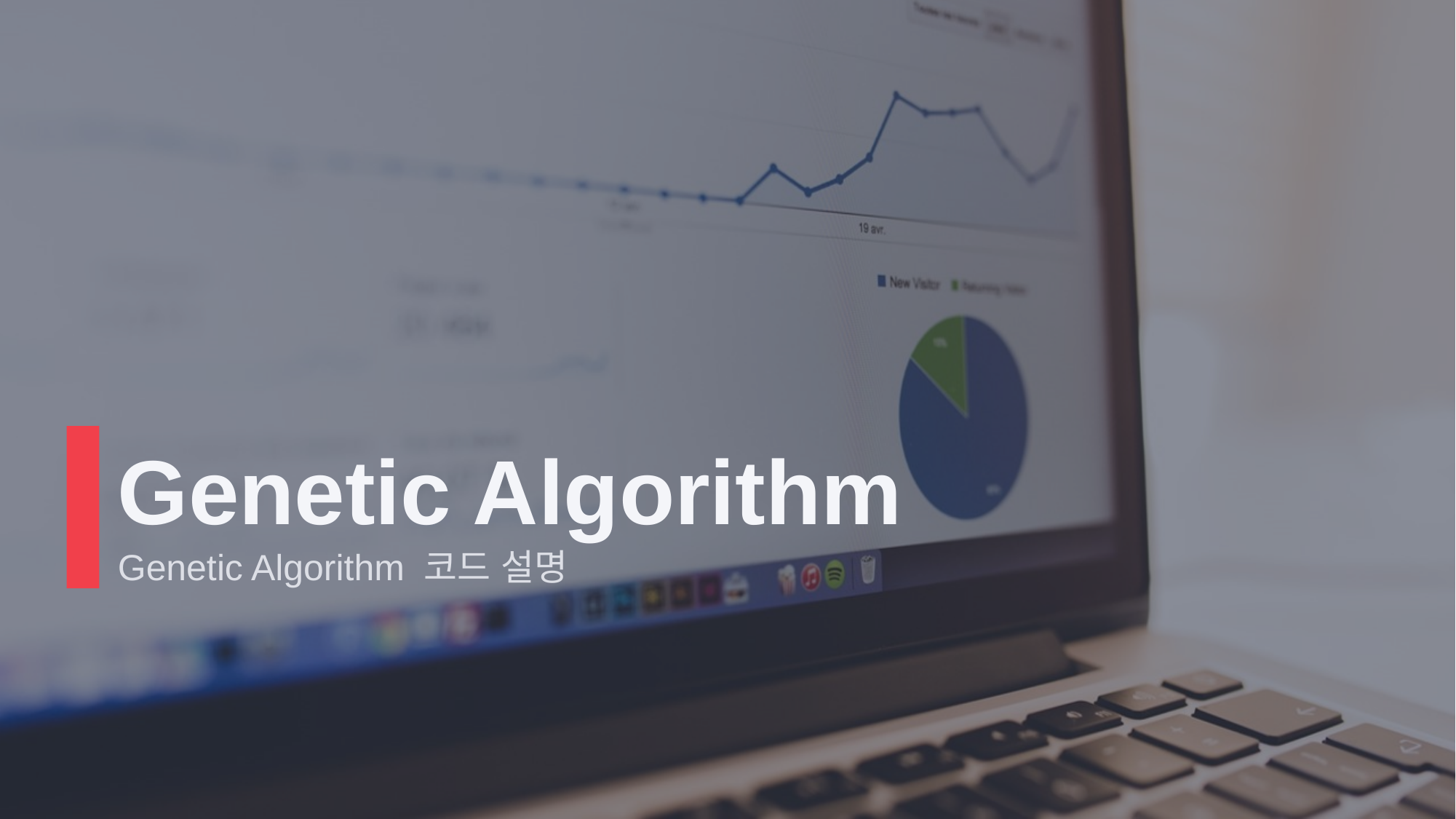

# Genetic Algorithm
Genetic Algorithm 코드 설명